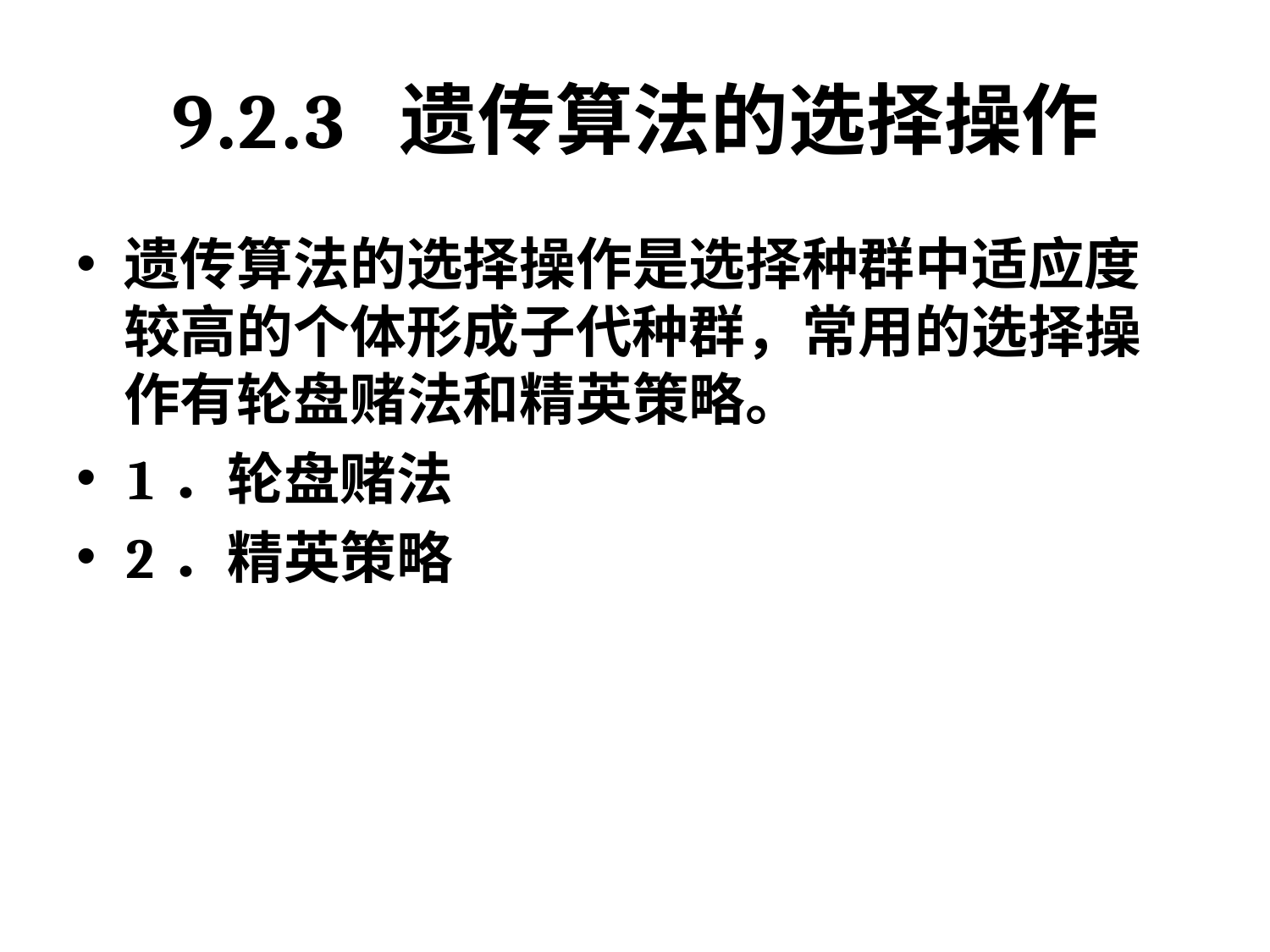

# 9.2.3  遗传算法的选择操作
遗传算法的选择操作是选择种群中适应度较高的个体形成子代种群，常用的选择操作有轮盘赌法和精英策略。
1．轮盘赌法
2．精英策略